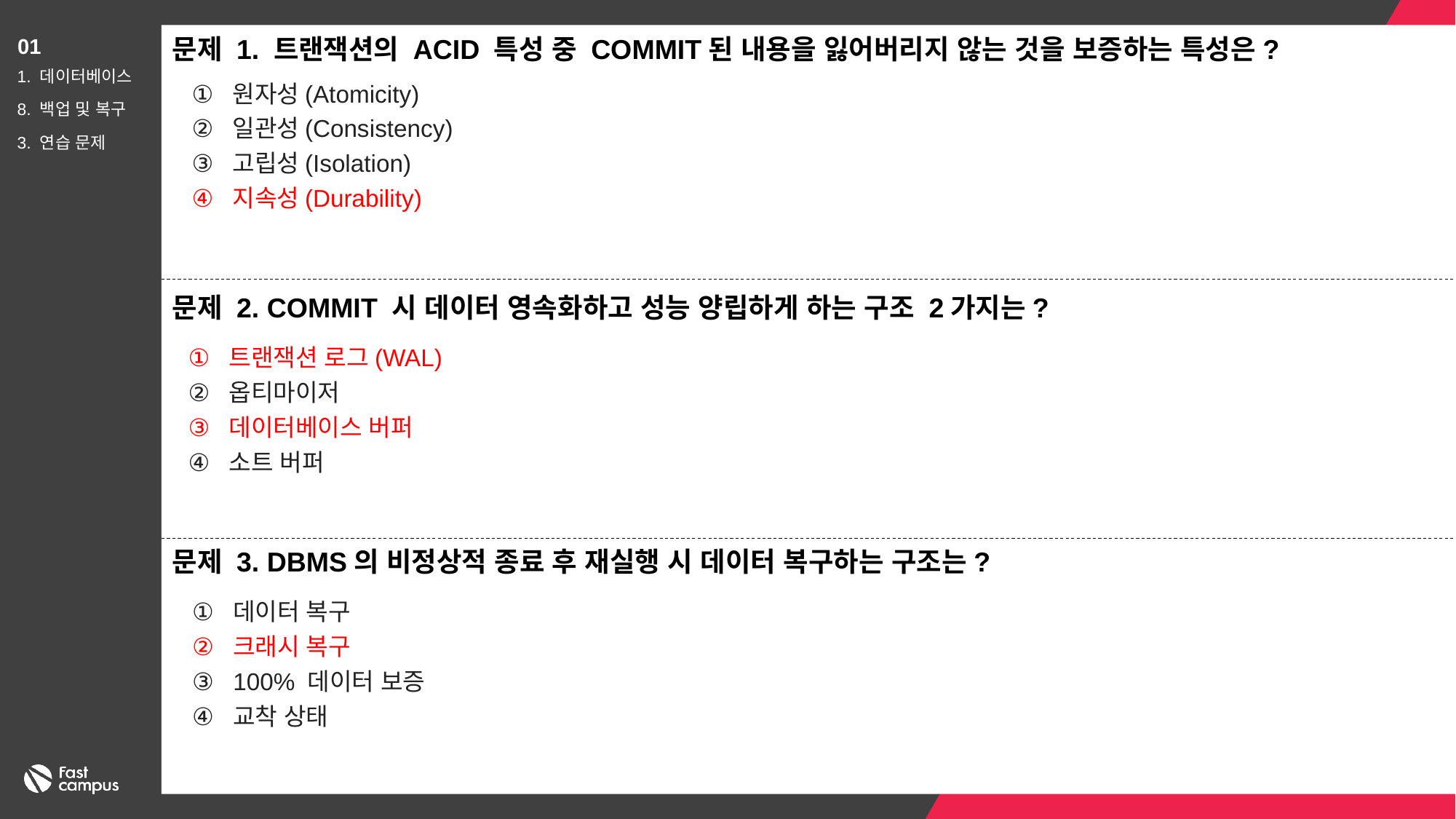

문제 1. 트랜잭션의 ACID 특성 중 COMMIT된 내용을 잃어버리지 않는 것을 보증하는 특성은?
01
1. 데이터베이스
8. 백업 및 복구
3. 연습 문제
원자성(Atomicity)
일관성(Consistency)
고립성(Isolation)
지속성(Durability)
문제 2. COMMIT 시 데이터 영속화하고 성능 양립하게 하는 구조 2가지는?
트랜잭션 로그(WAL)
옵티마이저
데이터베이스 버퍼
소트 버퍼
문제 3. DBMS의 비정상적 종료 후 재실행 시 데이터 복구하는 구조는?
데이터 복구
크래시 복구
100% 데이터 보증
교착 상태